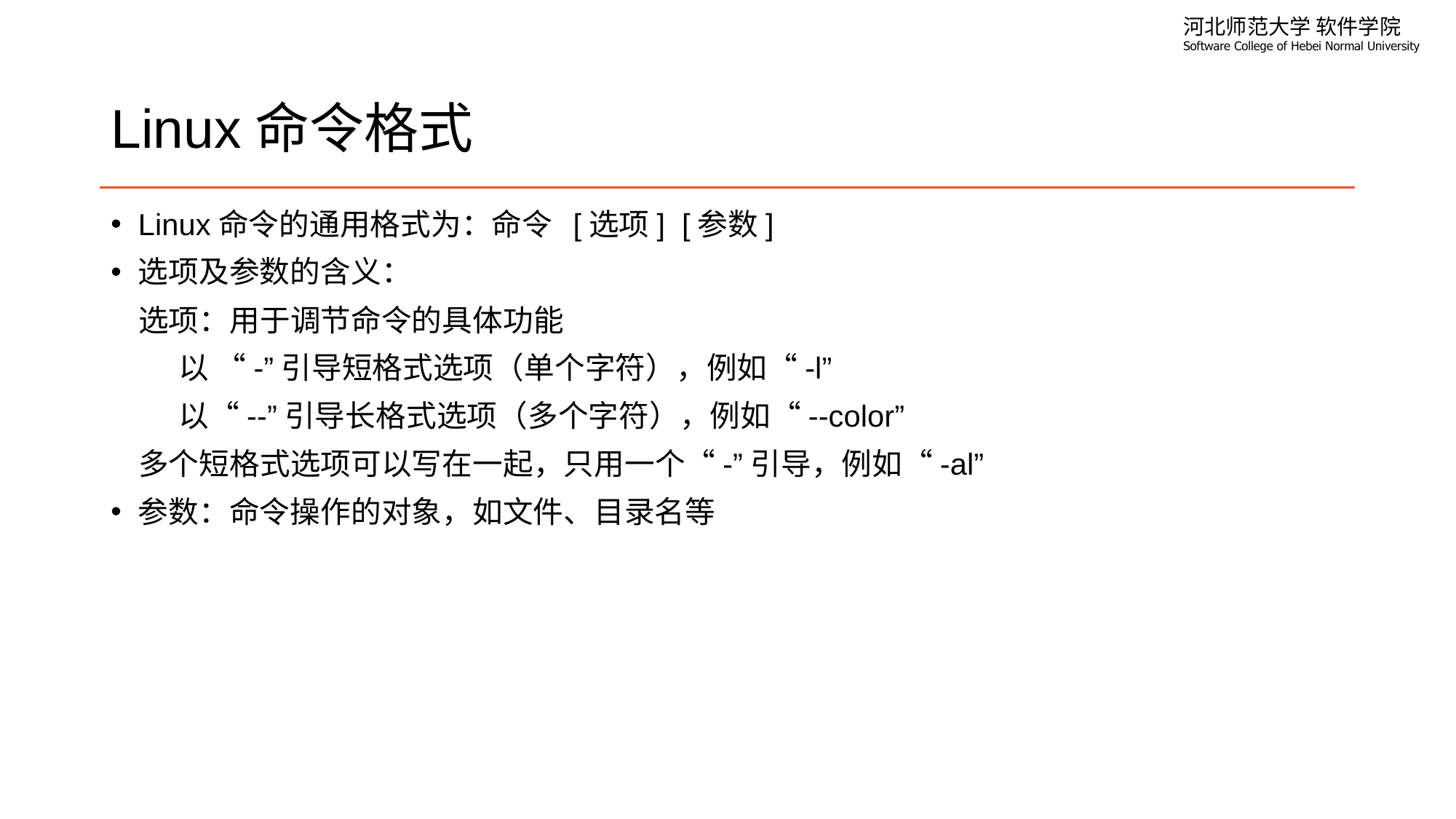

# Linux命令格式
Linux命令的通用格式为：命令  [选项]  [参数]
选项及参数的含义：
   选项：用于调节命令的具体功能
         以 “-”引导短格式选项（单个字符），例如“-l”
         以“--”引导长格式选项（多个字符），例如“--color”
   多个短格式选项可以写在一起，只用一个“-”引导，例如“-al”
参数：命令操作的对象，如文件、目录名等